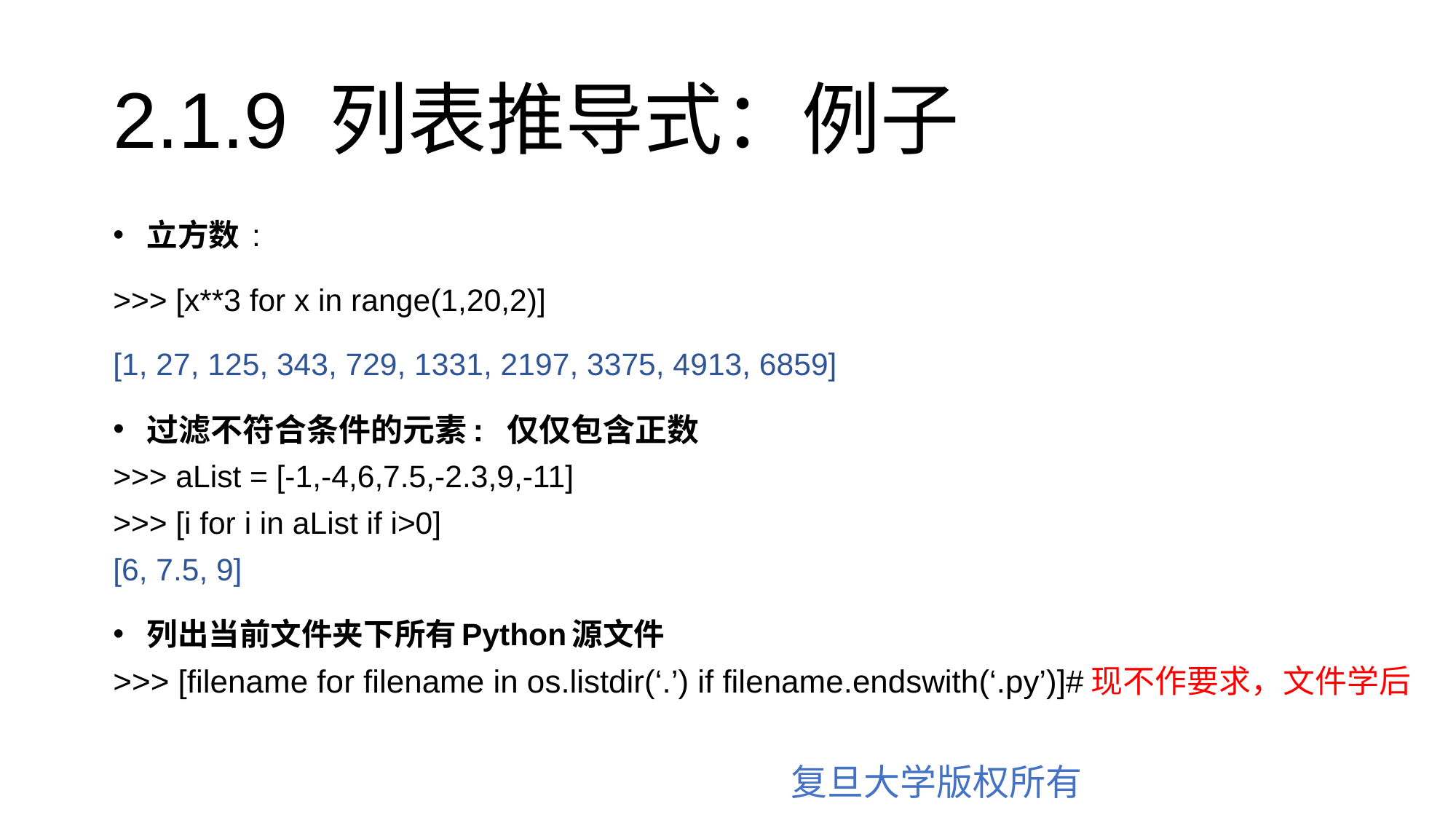

# 2.1.9 列表推导式：例子
立方数 :
>>> [x**3 for x in range(1,20,2)]
[1, 27, 125, 343, 729, 1331, 2197, 3375, 4913, 6859]
过滤不符合条件的元素:  仅仅包含正数
>>> aList = [-1,-4,6,7.5,-2.3,9,-11]
>>> [i for i in aList if i>0]
[6, 7.5, 9]
列出当前文件夹下所有Python源文件
>>> [filename for filename in os.listdir(‘.’) if filename.endswith(‘.py’)]#现不作要求，文件学后